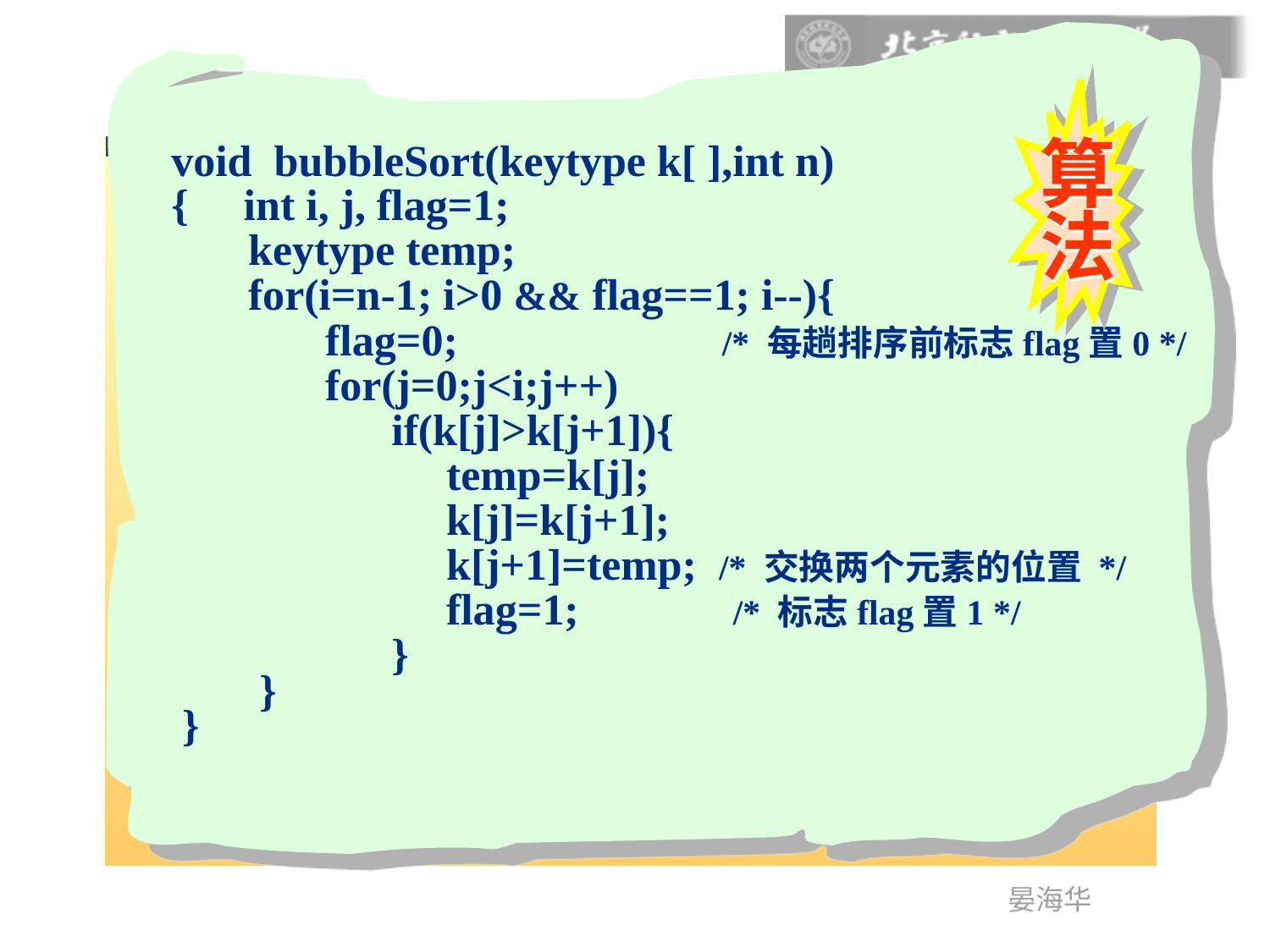

算
法
void  bubbleSort(keytype k[ ],int n)
{     int i, j, flag=1;
       keytype temp;
       for(i=n-1; i>0 && flag==1; i--){
              flag=0;                        /* 每趟排序前标志flag置0 */
              for(j=0;j<i;j++)
                    if(k[j]>k[j+1]){
                         temp=k[j];
                         k[j]=k[j+1];
                         k[j+1]=temp;  /* 交换两个元素的位置 */
                         flag=1;              /* 标志flag置1 */
                    }
        }
 }